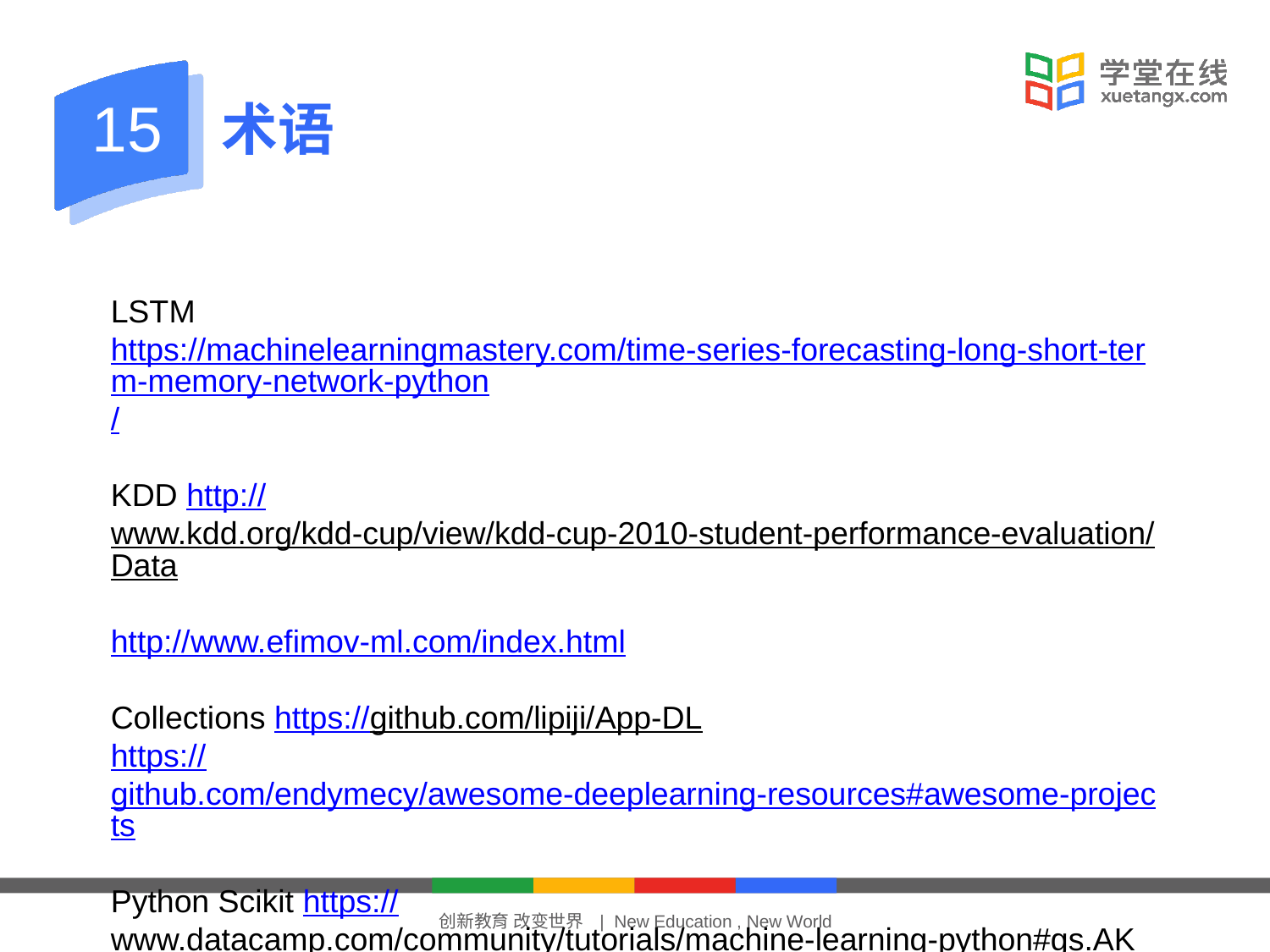

15
术语

LSTM   https://machinelearningmastery.com/time-series-forecasting-long-short-term-memory-network-python/

KDD http://www.kdd.org/kdd-cup/view/kdd-cup-2010-student-performance-evaluation/Data
http://www.efimov-ml.com/index.html

Collections https://github.com/lipiji/App-DL
https://github.com/endymecy/awesome-deeplearning-resources#awesome-projects

Python Scikit https://www.datacamp.com/community/tutorials/machine-learning-python#gs.AKGjzvI